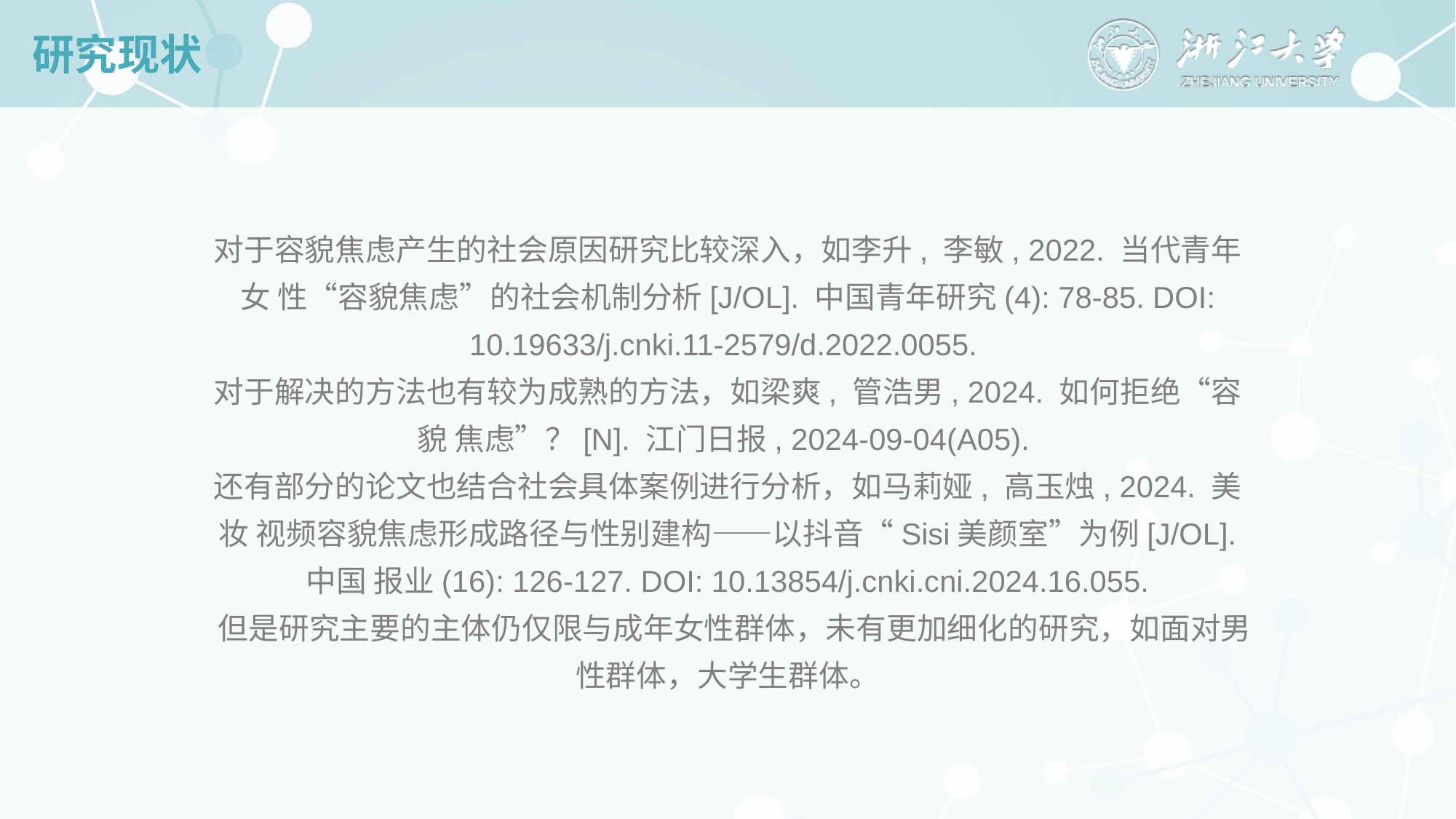

# 研究现状
对于容貌焦虑产生的社会原因研究比较深入，如李升, 李敏, 2022. 当代青年女 性“容貌焦虑”的社会机制分析[J/OL]. 中国青年研究(4): 78-85. DOI: 10.19633/j.cnki.11-2579/d.2022.0055.
对于解决的方法也有较为成熟的方法，如梁爽, 管浩男, 2024. 如何拒绝“容貌 焦虑”？[N]. 江门日报, 2024-09-04(A05).
还有部分的论文也结合社会具体案例进行分析，如马莉娅, 高玉烛, 2024. 美妆 视频容貌焦虑形成路径与性别建构——以抖音“Sisi美颜室”为例[J/OL]. 中国 报业(16): 126-127. DOI: 10.13854/j.cnki.cni.2024.16.055.
 但是研究主要的主体仍仅限与成年女性群体，未有更加细化的研究，如面对男 性群体，大学生群体。